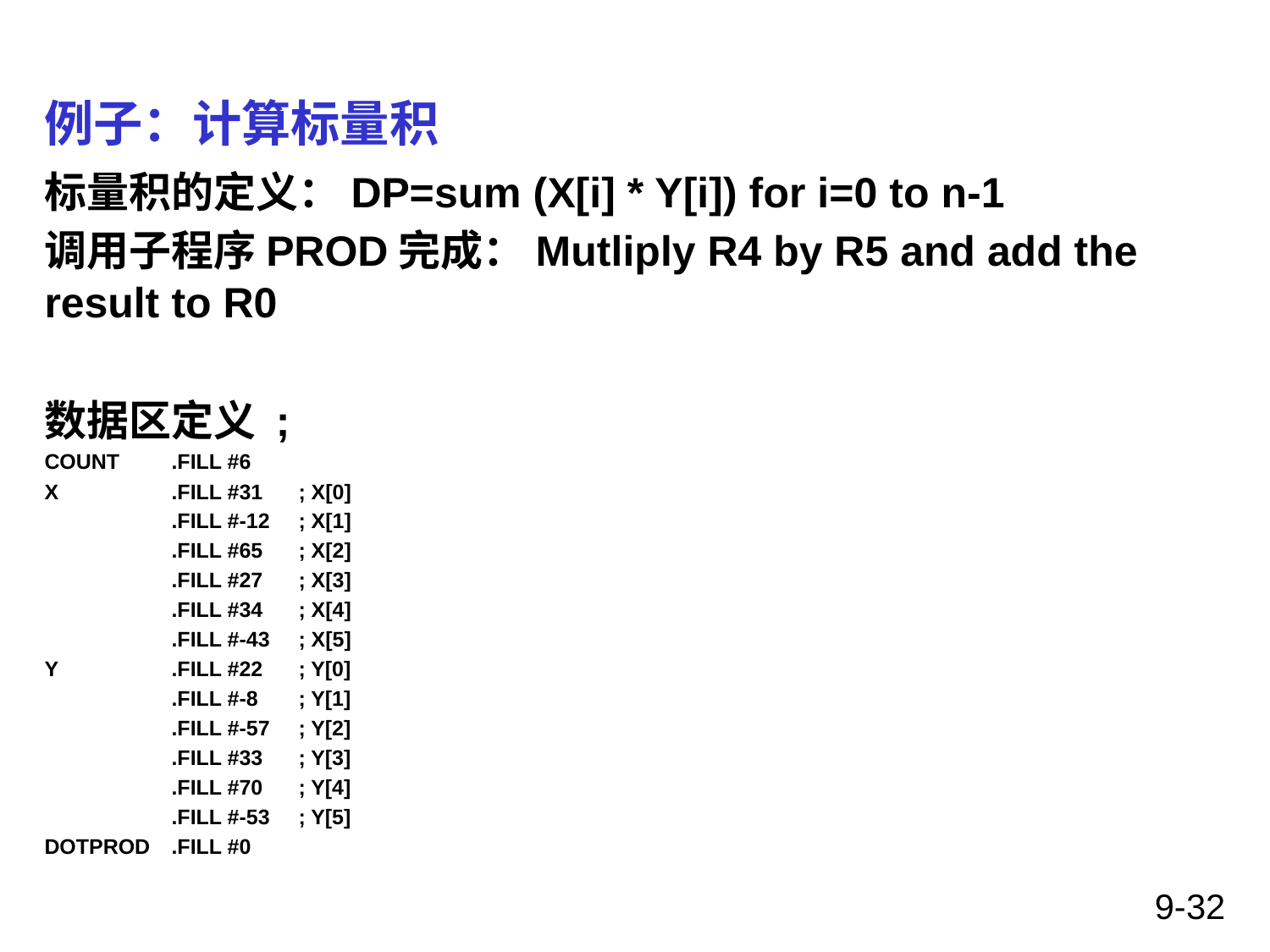

# 例子：计算标量积
标量积的定义：DP=sum (X[i] * Y[i]) for i=0 to n-1
调用子程序PROD完成：Mutliply R4 by R5 and add the result to R0

数据区定义 ;
COUNT	.FILL #6
X	.FILL #31 	; X[0]
	.FILL #-12	; X[1]
	.FILL #65	; X[2]
	.FILL #27	; X[3]
	.FILL #34	; X[4]
	.FILL #-43	; X[5]
Y	.FILL #22	; Y[0]
	.FILL #-8	; Y[1]
	.FILL #-57	; Y[2]
	.FILL #33	; Y[3]
	.FILL #70	; Y[4]
	.FILL #-53	; Y[5]
DOTPROD	.FILL #0
9-32